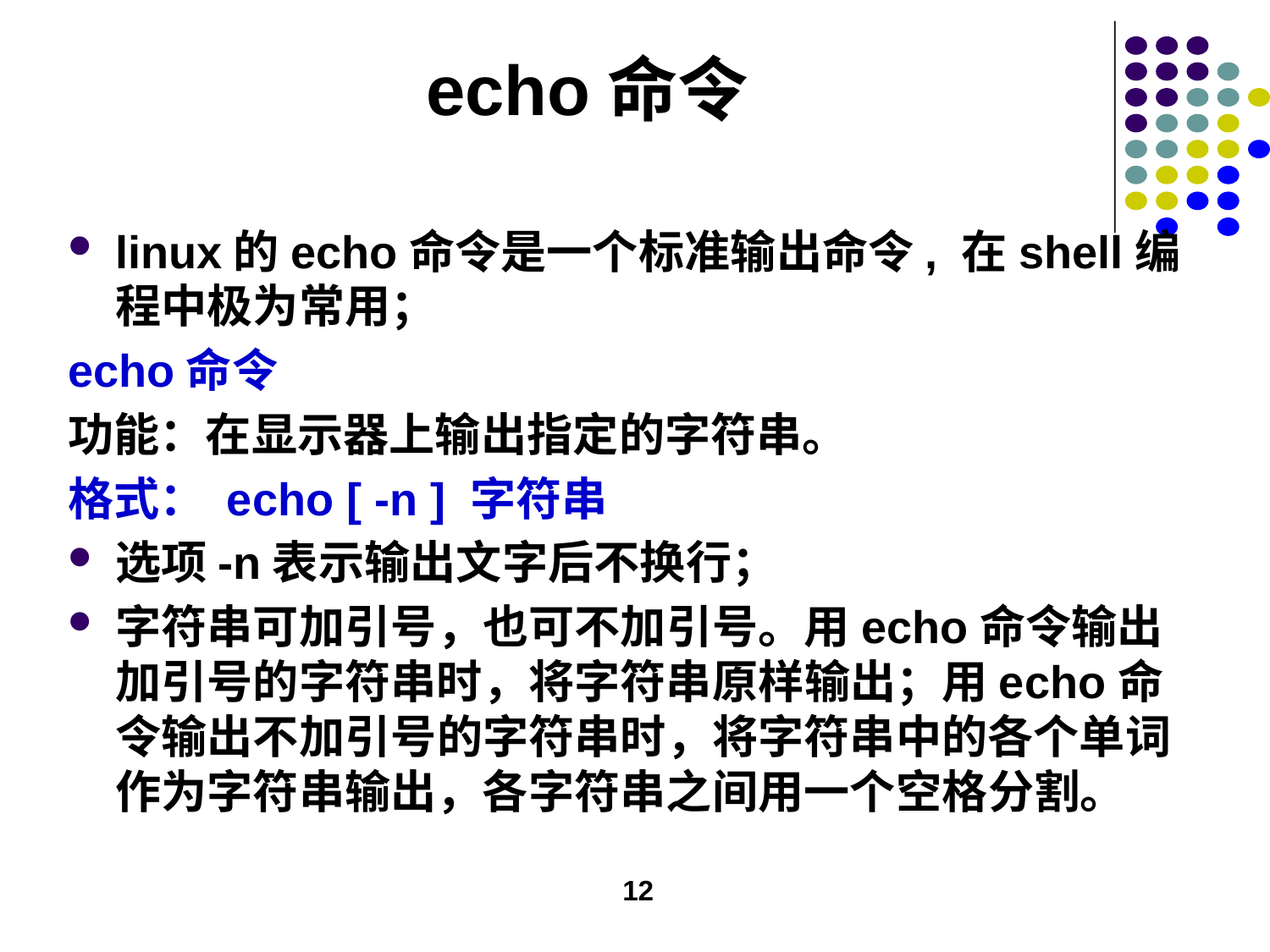

# echo命令
linux的echo命令是一个标准输出命令, 在shell编程中极为常用；
echo命令
功能：在显示器上输出指定的字符串。
格式： echo [ -n ] 字符串
选项-n表示输出文字后不换行；
字符串可加引号，也可不加引号。用echo命令输出加引号的字符串时，将字符串原样输出；用echo命令输出不加引号的字符串时，将字符串中的各个单词作为字符串输出，各字符串之间用一个空格分割。
12